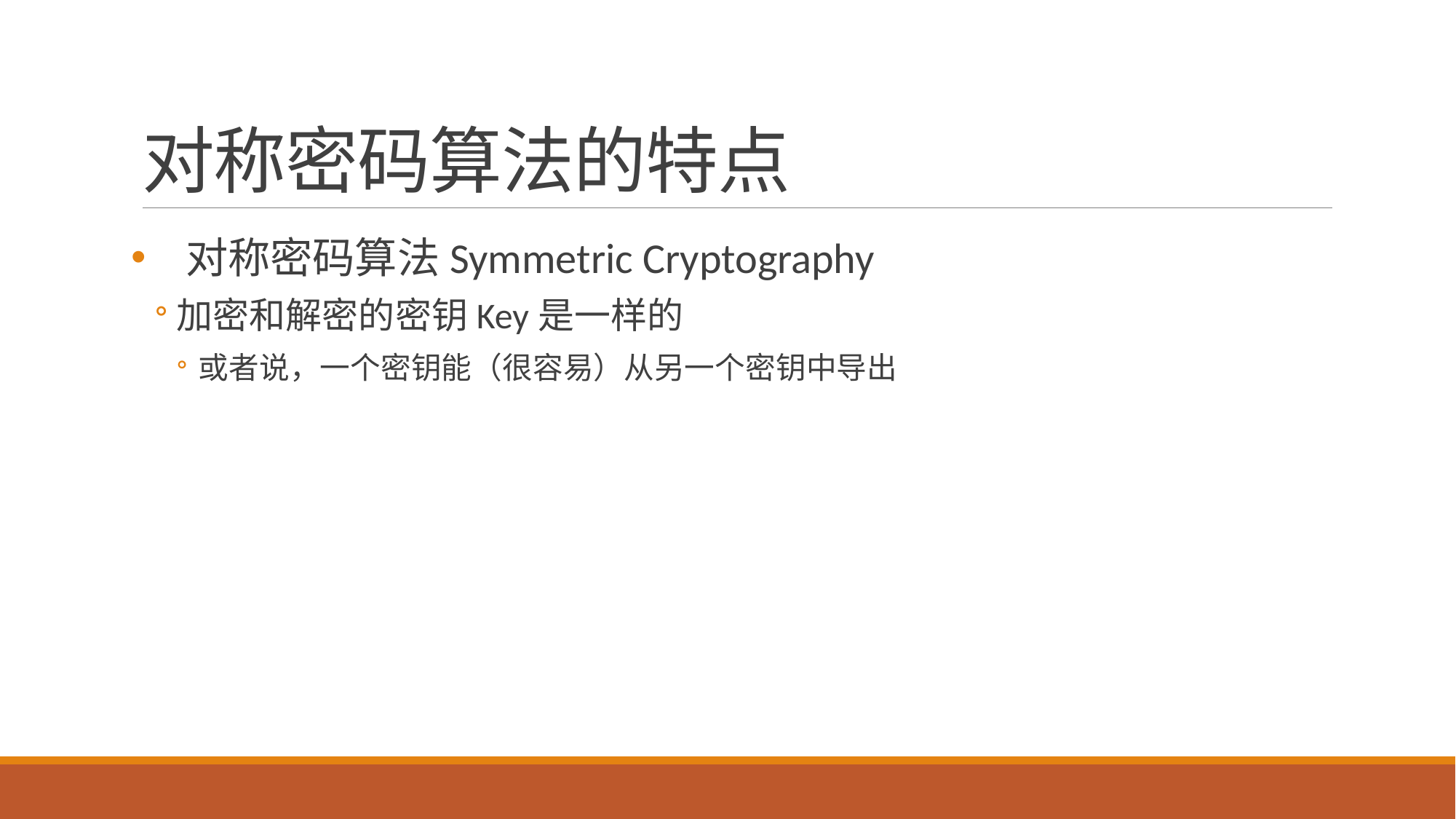

# 对称密码算法的特点
对称密码算法Symmetric Cryptography
加密和解密的密钥Key是一样的
或者说，一个密钥能（很容易）从另一个密钥中导出